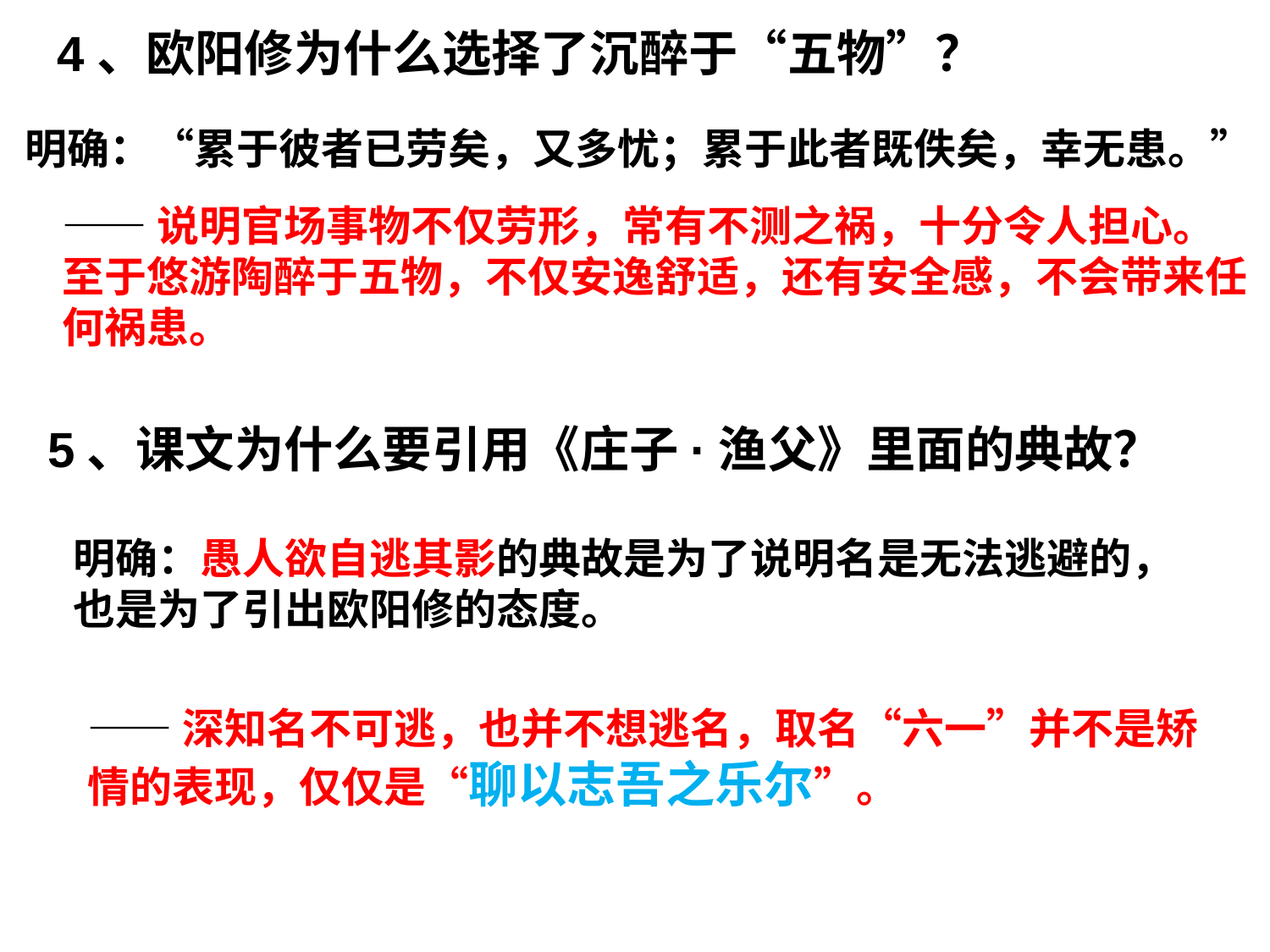

4、欧阳修为什么选择了沉醉于“五物”？
明确：“累于彼者已劳矣，又多忧；累于此者既佚矣，幸无患。”
——说明官场事物不仅劳形，常有不测之祸，十分令人担心。至于悠游陶醉于五物，不仅安逸舒适，还有安全感，不会带来任何祸患。
5、课文为什么要引用《庄子·渔父》里面的典故？
明确：愚人欲自逃其影的典故是为了说明名是无法逃避的，也是为了引出欧阳修的态度。
——深知名不可逃，也并不想逃名，取名“六一”并不是矫情的表现，仅仅是“聊以志吾之乐尔”。